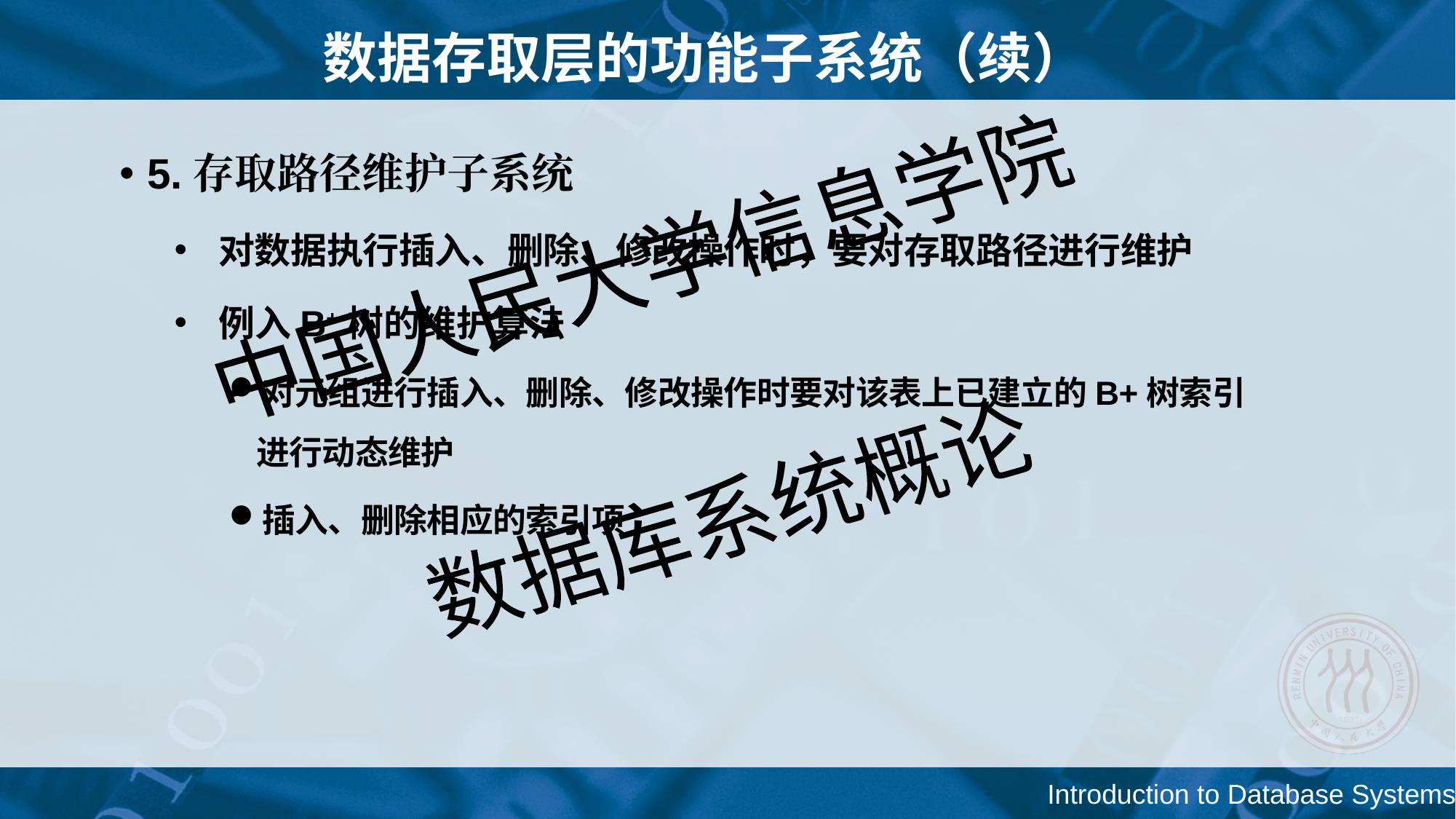

数据存取层的功能子系统（续）
5.存取路径维护子系统
 对数据执行插入、删除、修改操作时，要对存取路径进行维护
 例入B+树的维护算法
对元组进行插入、删除、修改操作时要对该表上已建立的B+树索引进行动态维护
插入、删除相应的索引项